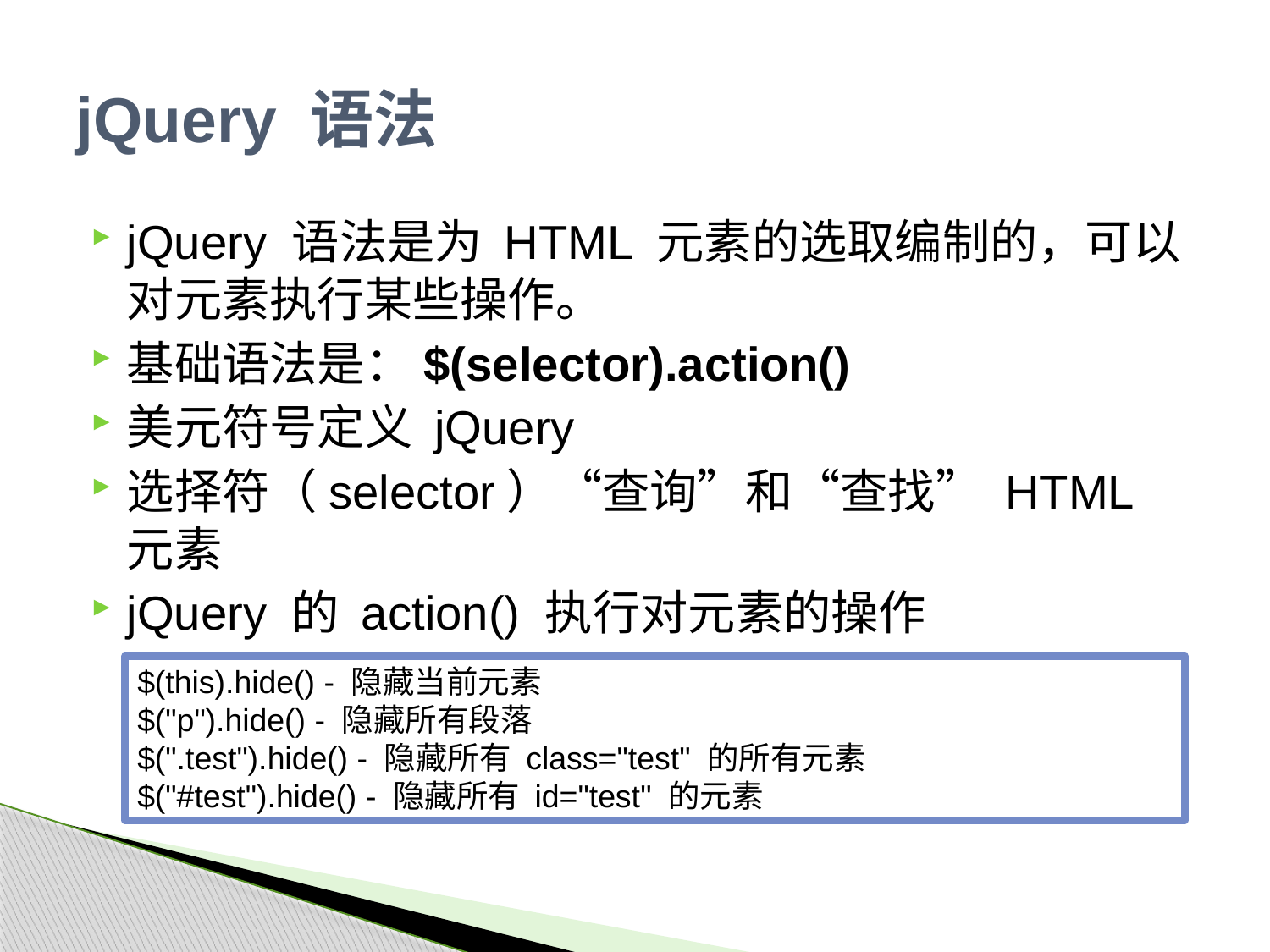

# jQuery 语法
jQuery 语法是为 HTML 元素的选取编制的，可以对元素执行某些操作。
基础语法是：$(selector).action()
美元符号定义 jQuery
选择符（selector）“查询”和“查找” HTML 元素
jQuery 的 action() 执行对元素的操作

$(this).hide() - 隐藏当前元素
$("p").hide() - 隐藏所有段落
$(".test").hide() - 隐藏所有 class="test" 的所有元素
$("#test").hide() - 隐藏所有 id="test" 的元素